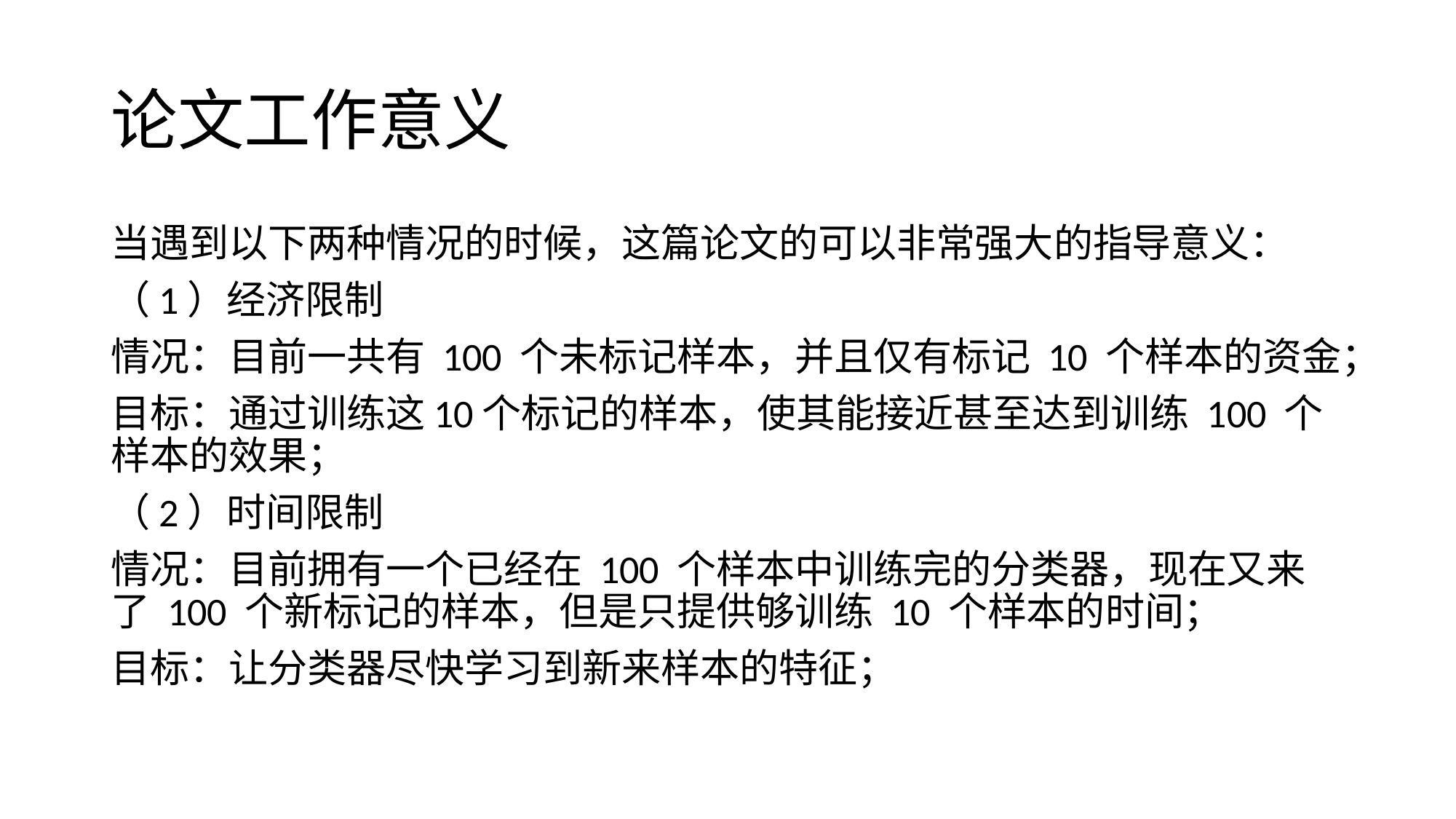

# 论文工作意义
当遇到以下两种情况的时候，这篇论文的可以非常强大的指导意义：
（1）经济限制
情况：目前一共有 100 个未标记样本，并且仅有标记 10 个样本的资金；
目标：通过训练这10个标记的样本，使其能接近甚至达到训练 100 个样本的效果；
（2）时间限制
情况：目前拥有一个已经在 100 个样本中训练完的分类器，现在又来了 100 个新标记的样本，但是只提供够训练 10 个样本的时间；
目标：让分类器尽快学习到新来样本的特征；